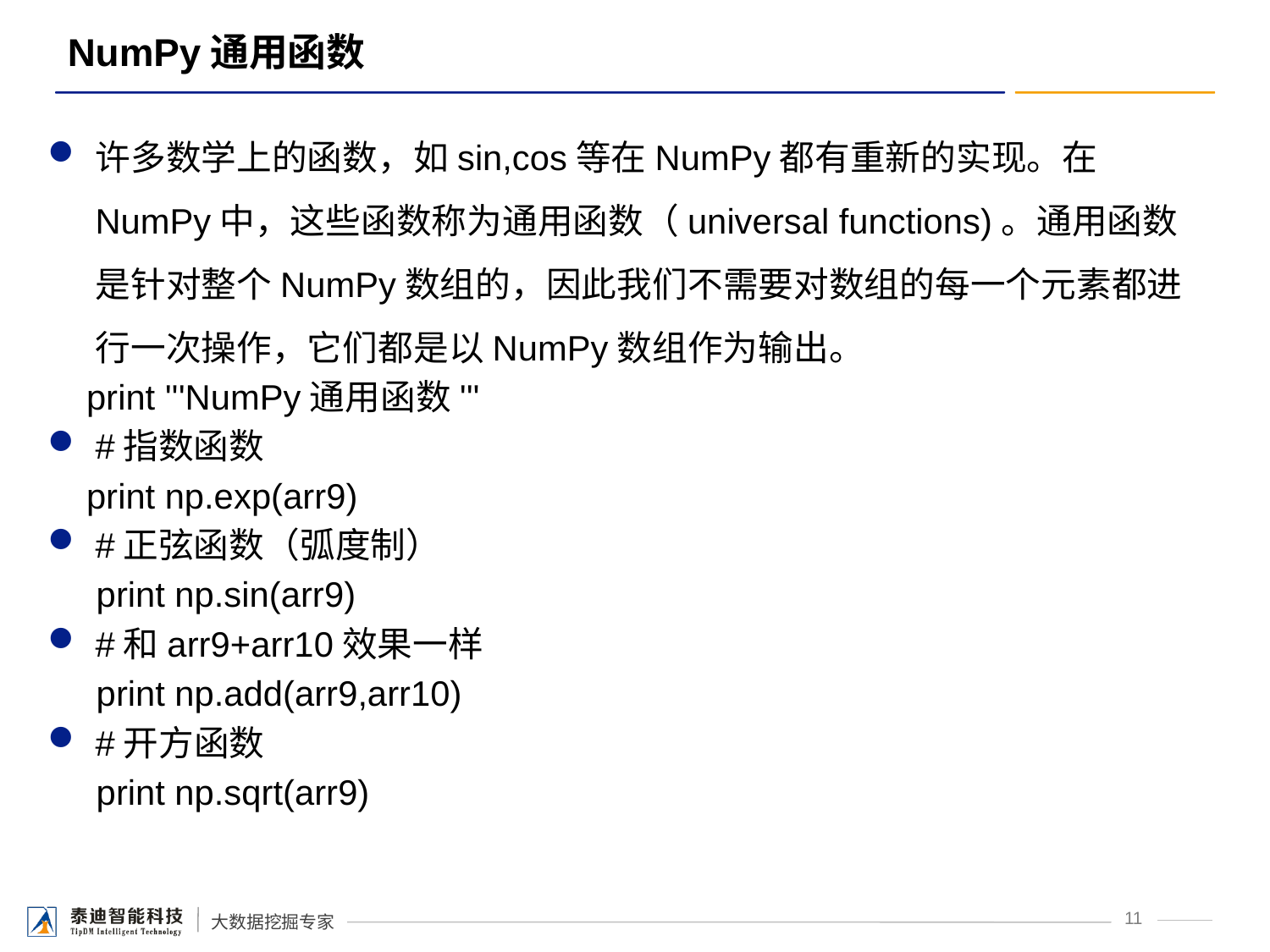

# NumPy通用函数
许多数学上的函数，如sin,cos等在NumPy都有重新的实现。在NumPy中，这些函数称为通用函数（universal functions)。通用函数是针对整个NumPy数组的，因此我们不需要对数组的每一个元素都进行一次操作，它们都是以NumPy数组作为输出。
    print '''NumPy通用函数'''
#指数函数
    print np.exp(arr9)
#正弦函数（弧度制）
     print np.sin(arr9)
#和arr9+arr10效果一样
     print np.add(arr9,arr10)
#开方函数
     print np.sqrt(arr9)